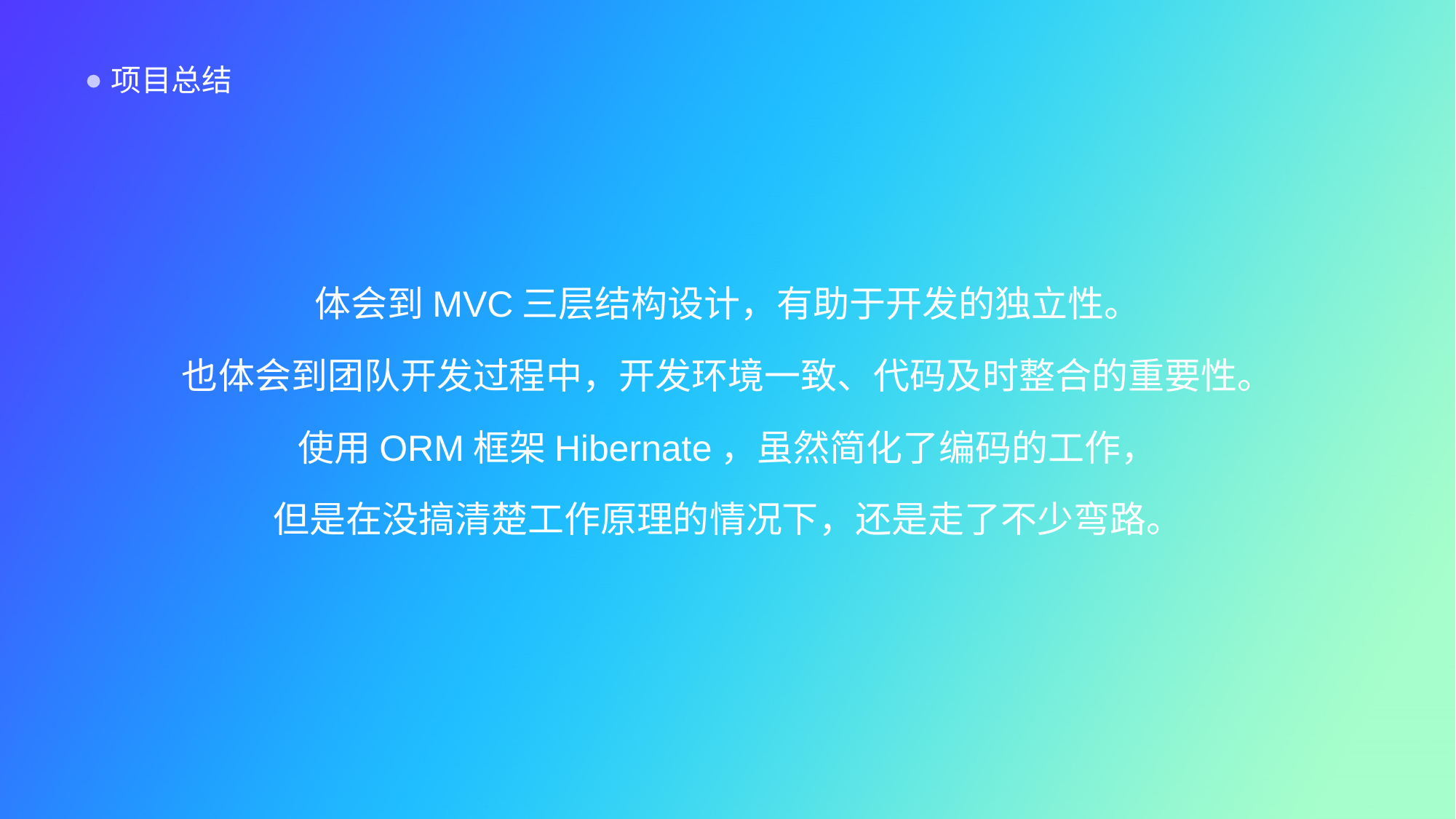

# 项目总结
体会到MVC三层结构设计，有助于开发的独立性。
也体会到团队开发过程中，开发环境一致、代码及时整合的重要性。
使用ORM框架Hibernate，虽然简化了编码的工作，
但是在没搞清楚工作原理的情况下，还是走了不少弯路。